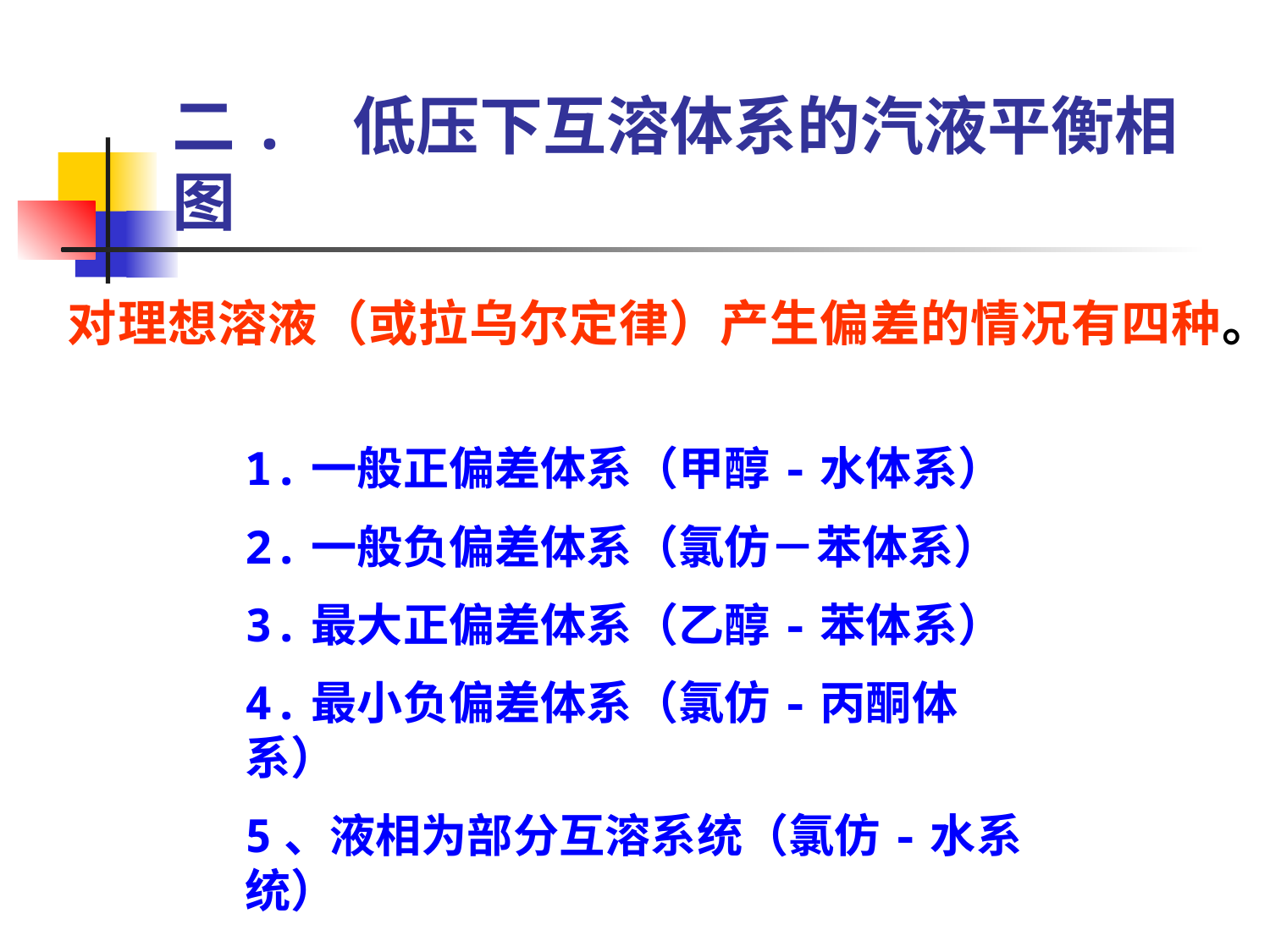

# 二.   低压下互溶体系的汽液平衡相图
对理想溶液（或拉乌尔定律）产生偏差的情况有四种。
1.一般正偏差体系（甲醇-水体系）
2.一般负偏差体系（氯仿－苯体系）
3.最大正偏差体系（乙醇-苯体系）
4.最小负偏差体系（氯仿-丙酮体系）
5、液相为部分互溶系统（氯仿-水系统）

19